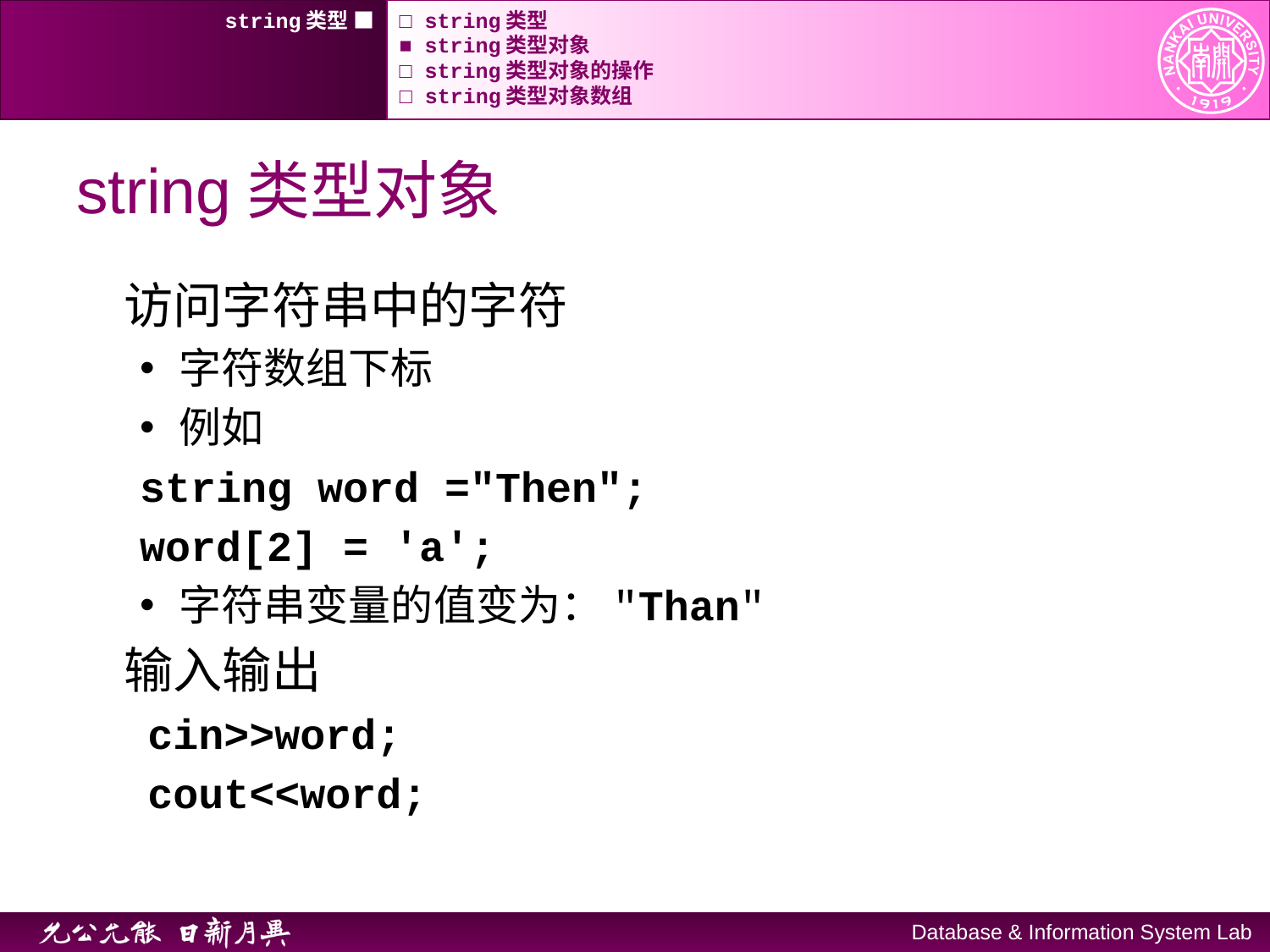

string类型 ■
□ string类型
■ string类型对象
□ string类型对象的操作
□ string类型对象数组
# string类型对象
访问字符串中的字符
字符数组下标
例如
string word ="Then";
word[2] = 'a';
字符串变量的值变为："Than"
输入输出
cin>>word;
cout<<word;